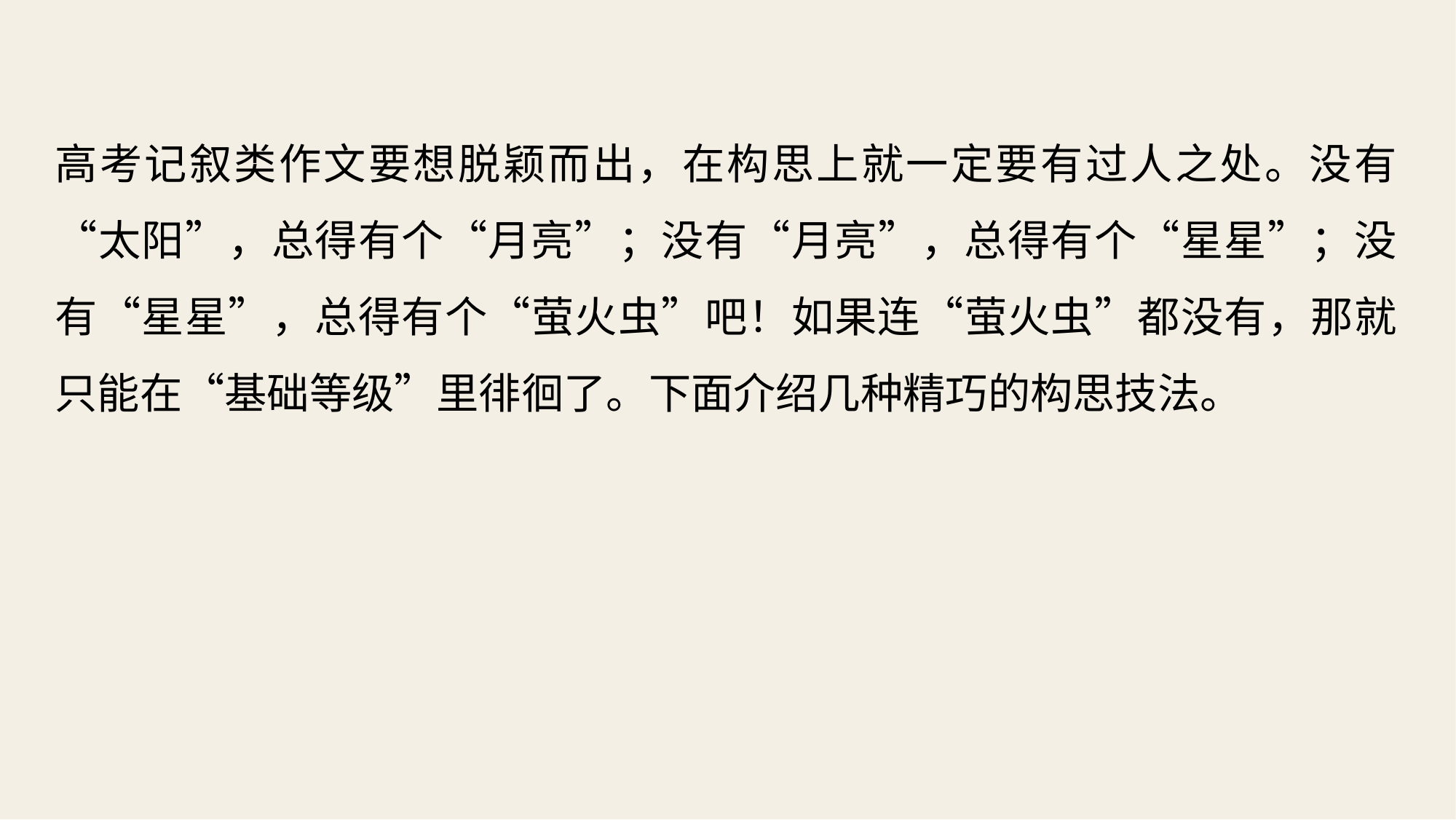

高考记叙类作文要想脱颖而出，在构思上就一定要有过人之处。没有“太阳”，总得有个“月亮”；没有“月亮”，总得有个“星星”；没有“星星”，总得有个“萤火虫”吧！如果连“萤火虫”都没有，那就只能在“基础等级”里徘徊了。下面介绍几种精巧的构思技法。